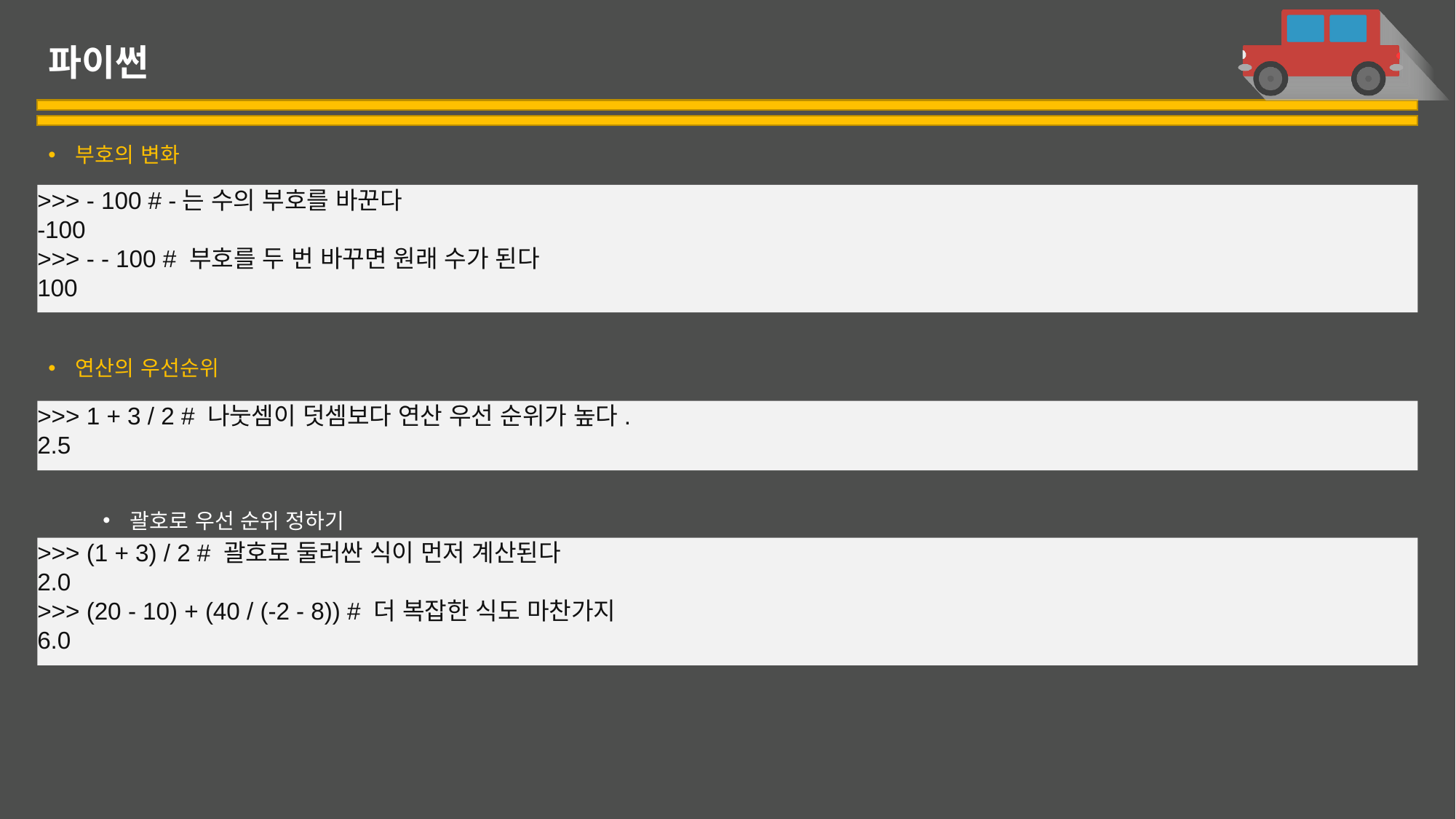

# 파이썬
부호의 변화

연산의 우선순위

괄호로 우선 순위 정하기

>>> - 100 # -는 수의 부호를 바꾼다
-100
>>> - - 100 # 부호를 두 번 바꾸면 원래 수가 된다
100
>>> 1 + 3 / 2 # 나눗셈이 덧셈보다 연산 우선 순위가 높다.
2.5
>>> (1 + 3) / 2 # 괄호로 둘러싼 식이 먼저 계산된다
2.0
>>> (20 - 10) + (40 / (-2 - 8)) # 더 복잡한 식도 마찬가지
6.0